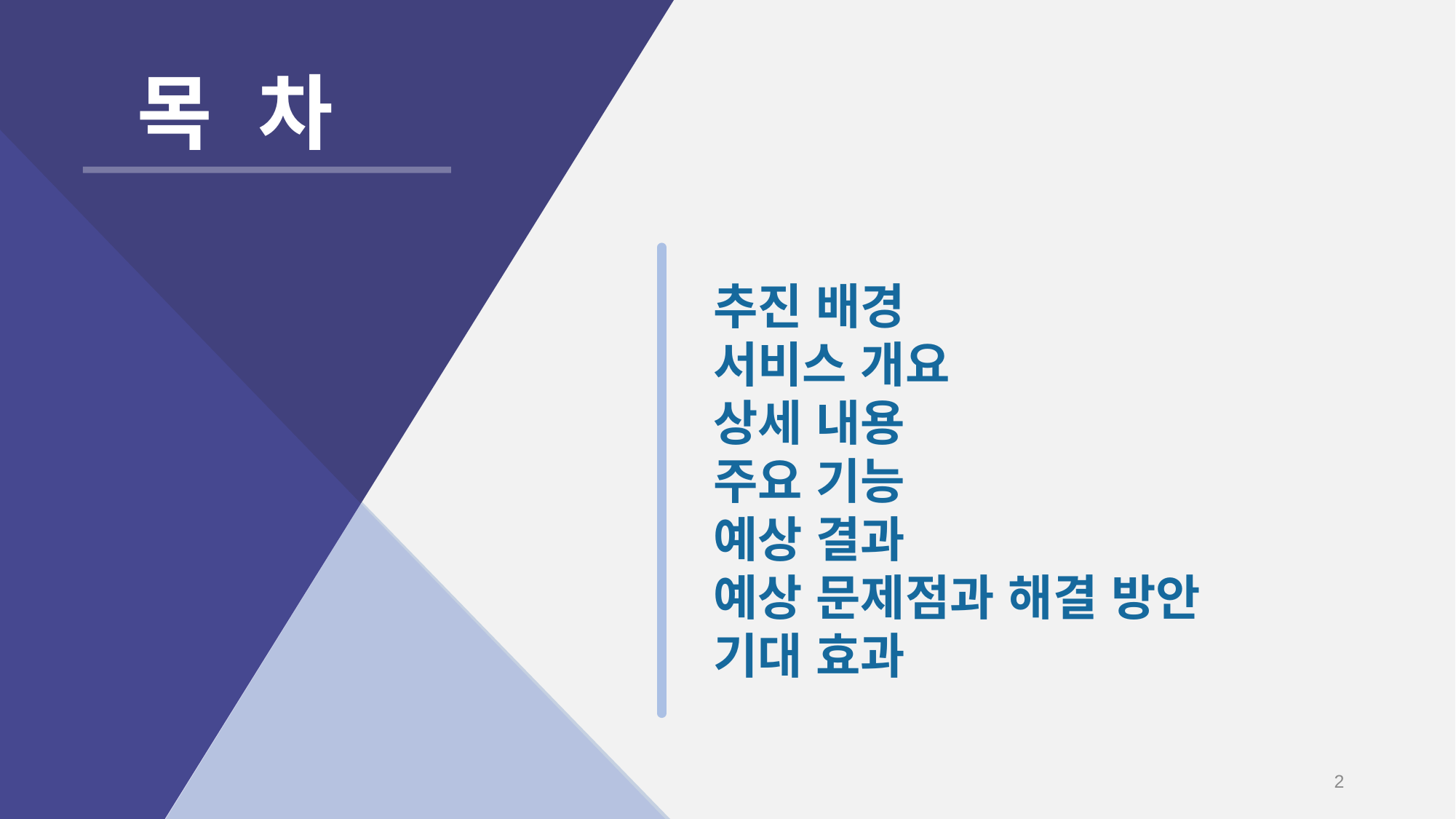

목  차

추진 배경
서비스 개요
상세 내용
주요 기능
예상 결과
예상 문제점과 해결 방안
기대 효과

2